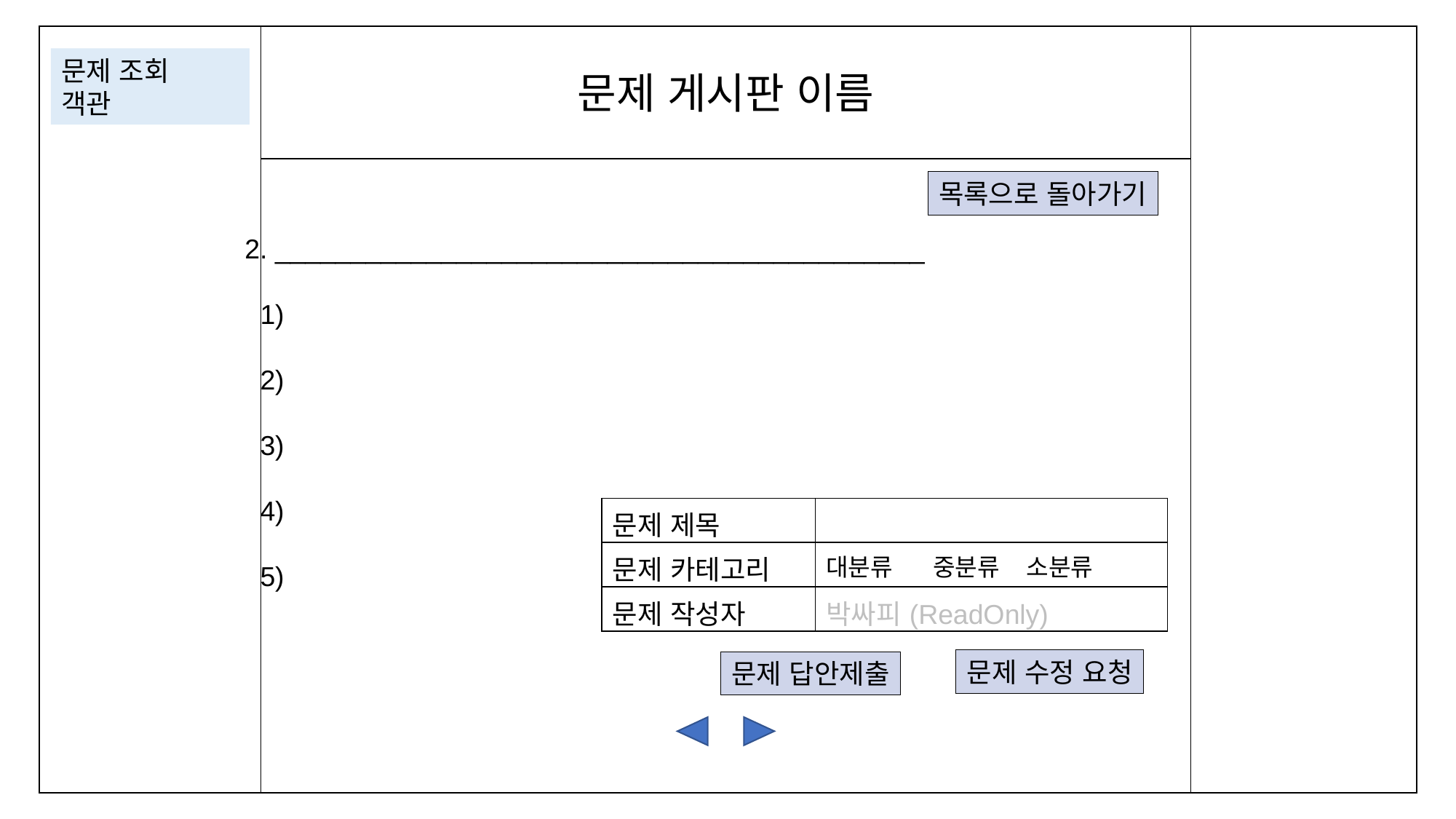

문제 조회
객관
문제 게시판 이름
목록으로 돌아가기
2. ___________________________________________
  1)
  2)
  3)
  4)
  5)
| 문제 제목 |  |
| --- | --- |
| 문제 카테고리 | 대분류 중분류 소분류 |
| 문제 작성자 | 박싸피(ReadOnly) |
문제 수정 요청
문제 답안제출